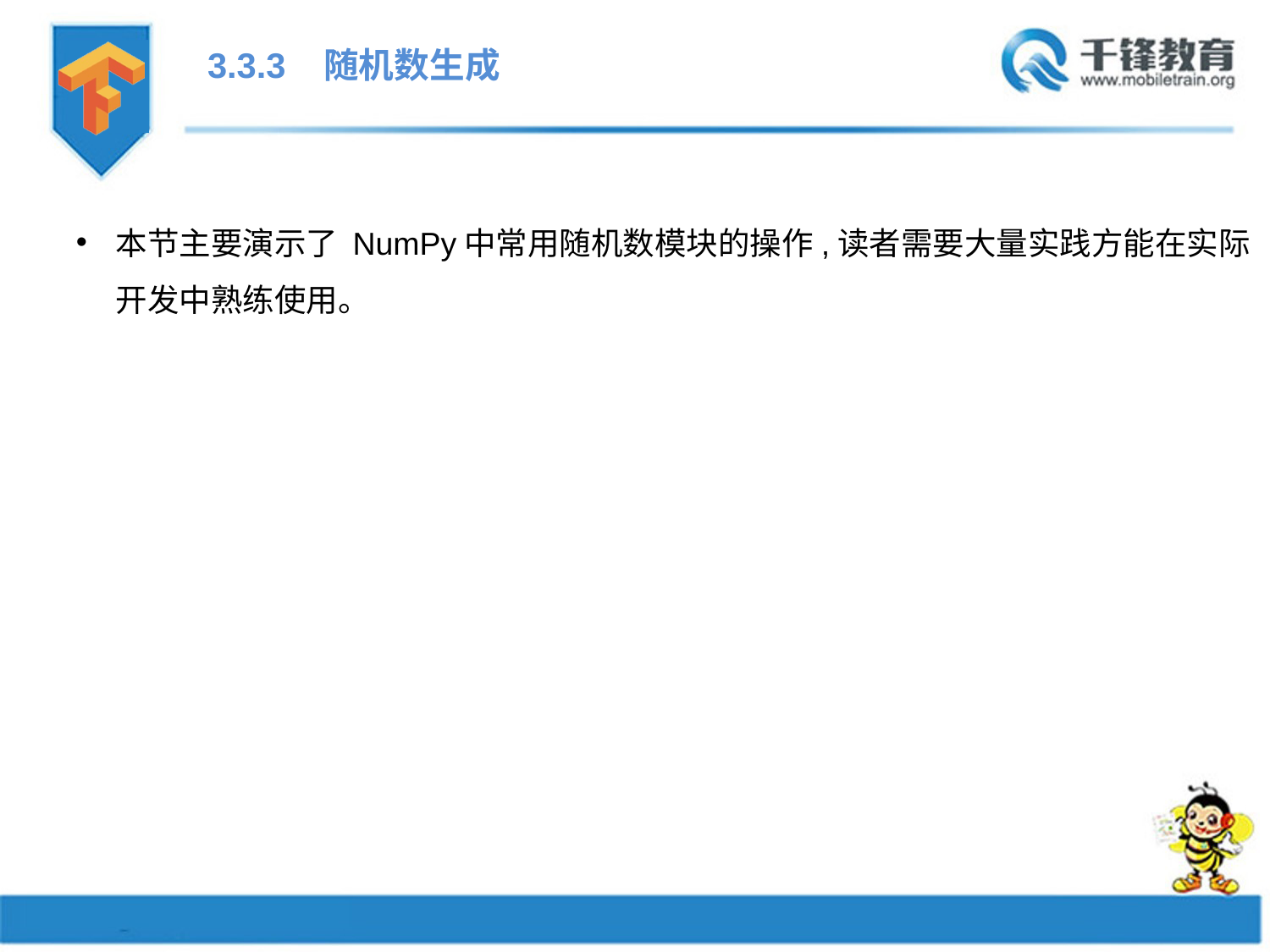

3.3.3   随机数生成
本节主要演示了 NumPy中常用随机数模块的操作,读者需要大量实践方能在实际开发中熟练使用。